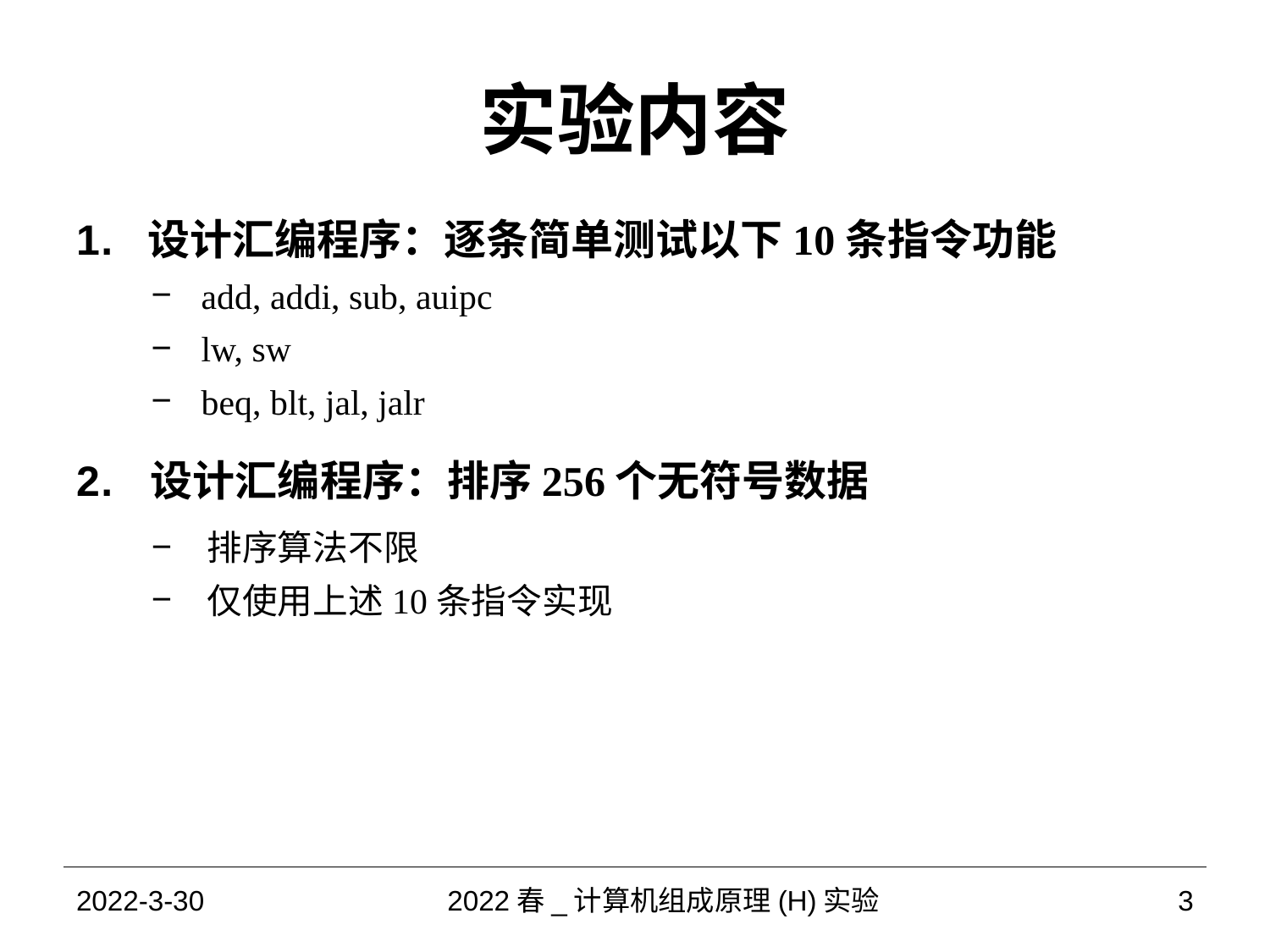

# 实验内容
设计汇编程序：逐条简单测试以下10条指令功能
add, addi, sub, auipc
lw, sw
beq, blt, jal, jalr
设计汇编程序：排序256个无符号数据
排序算法不限
仅使用上述10条指令实现

2022-3-30
2022春_计算机组成原理(H)实验
3